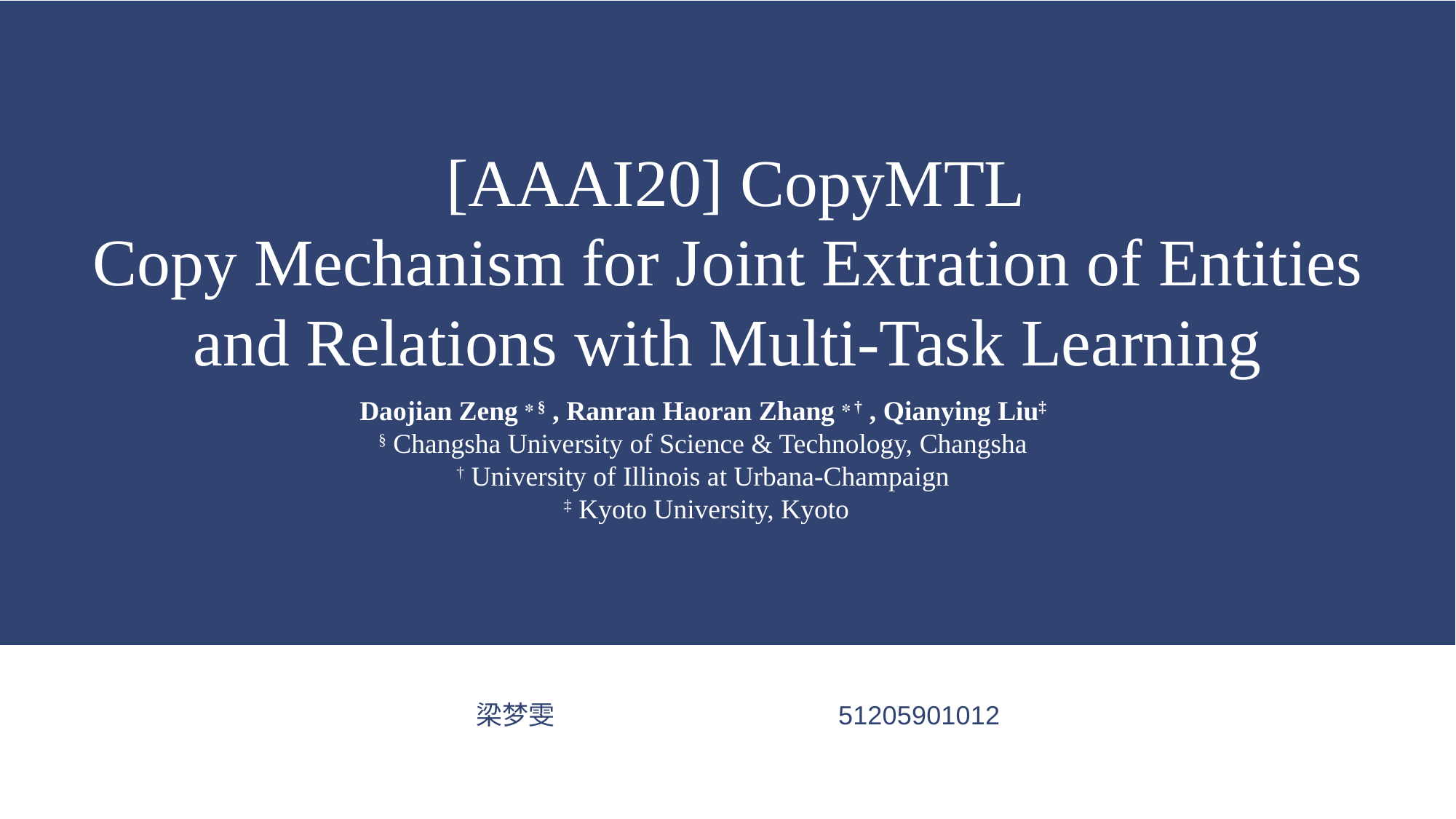

[AAAI20] CopyMTL
Copy Mechanism for Joint Extration of Entities and Relations with Multi-Task Learning
Daojian Zeng ∗ § , Ranran Haoran Zhang ∗ † , Qianying Liu‡
§ Changsha University of Science & Technology, Changsha
† University of Illinois at Urbana-Champaign
 ‡ Kyoto University, Kyoto
梁梦雯
51205901012